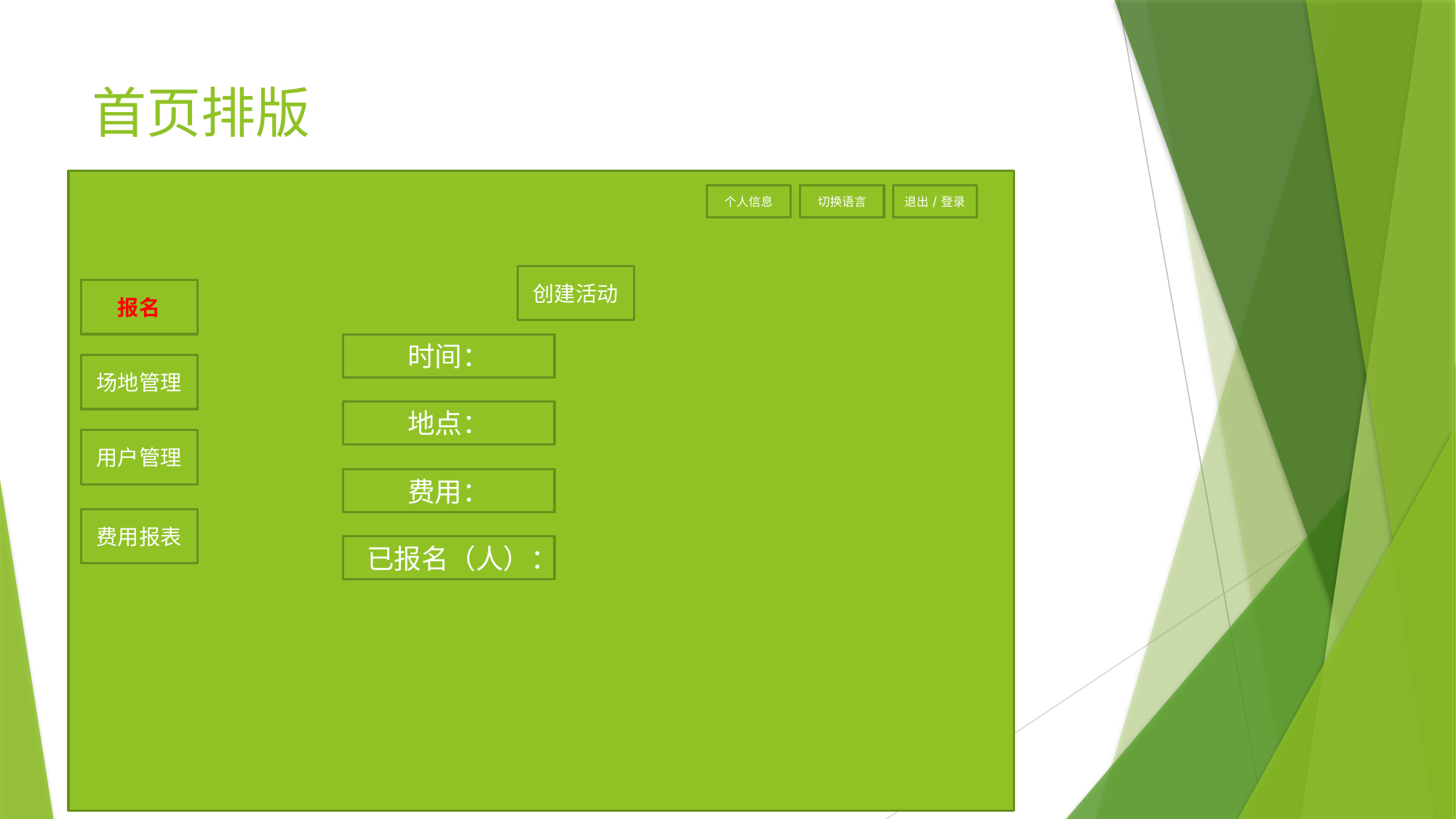

# 首页排版

个人信息
切换语言
退出/登录
创建活动
报名
时间：
场地管理
地点：
用户管理
费用：
费用报表
已报名（人）：